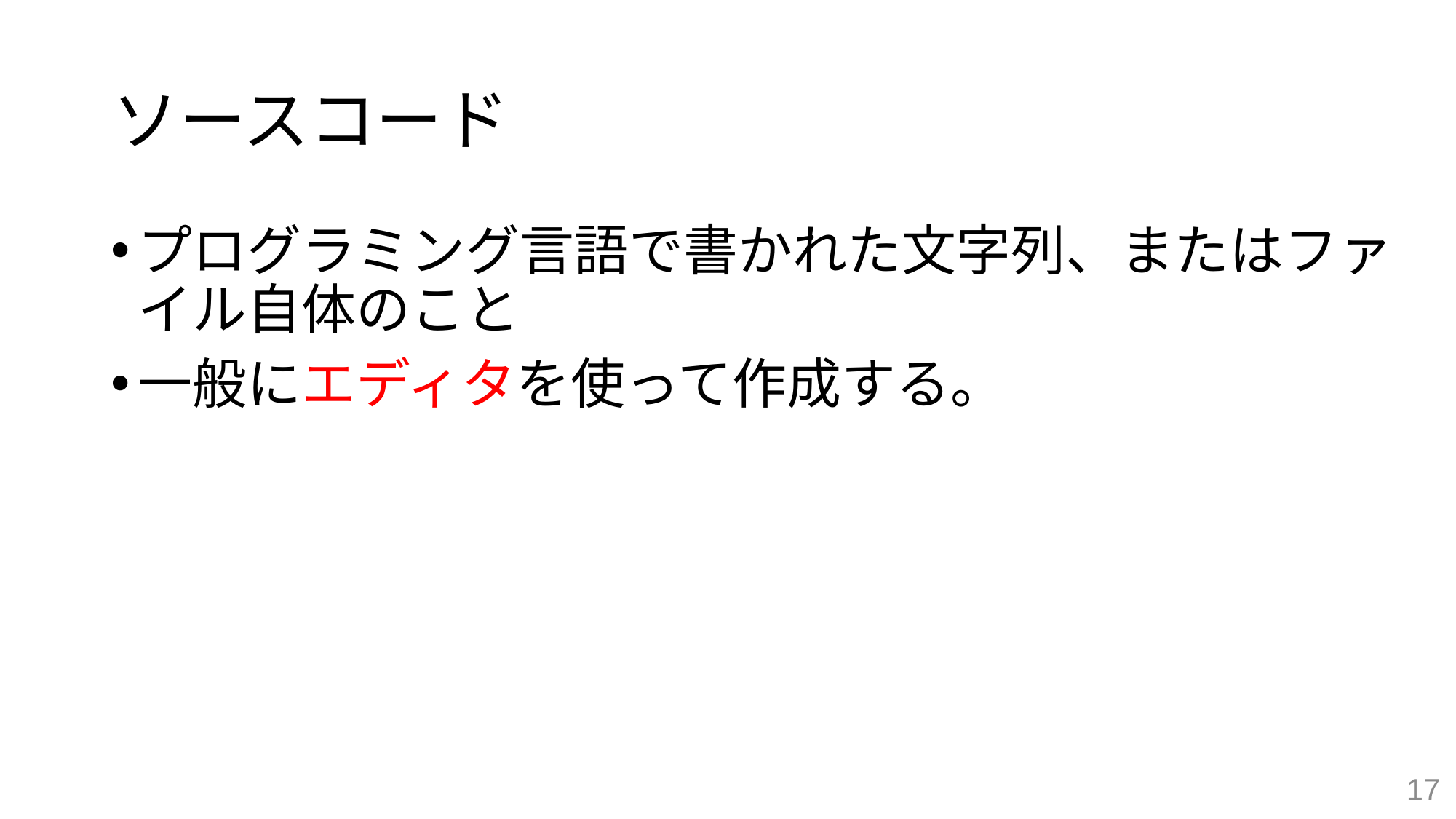

# ソースコード
プログラミング言語で書かれた文字列、またはファイル自体のこと
一般にエディタを使って作成する。
17